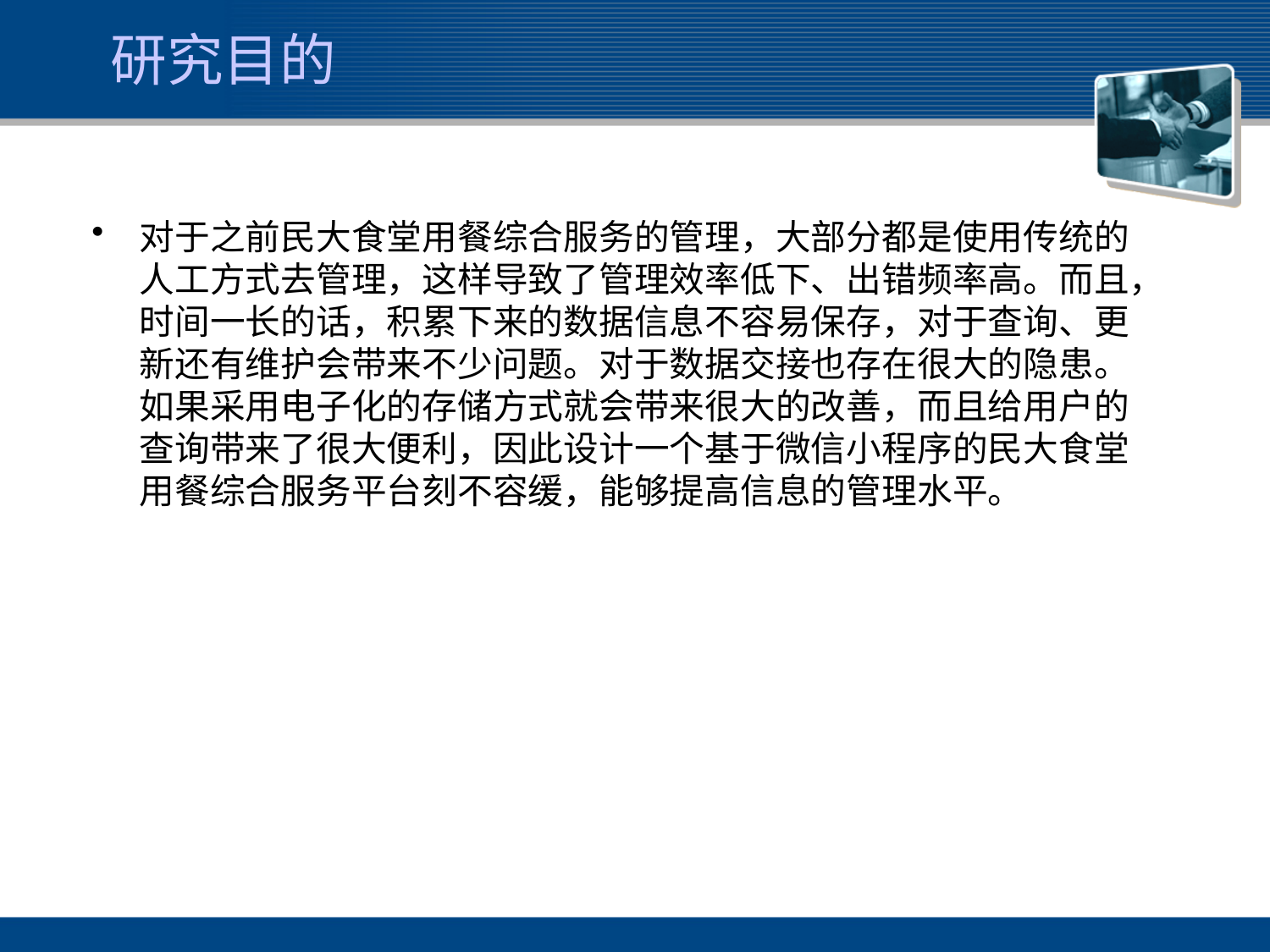

# 研究目的
对于之前民大食堂用餐综合服务的管理，大部分都是使用传统的人工方式去管理，这样导致了管理效率低下、出错频率高。而且，时间一长的话，积累下来的数据信息不容易保存，对于查询、更新还有维护会带来不少问题。对于数据交接也存在很大的隐患。如果采用电子化的存储方式就会带来很大的改善，而且给用户的查询带来了很大便利，因此设计一个基于微信小程序的民大食堂用餐综合服务平台刻不容缓，能够提高信息的管理水平。